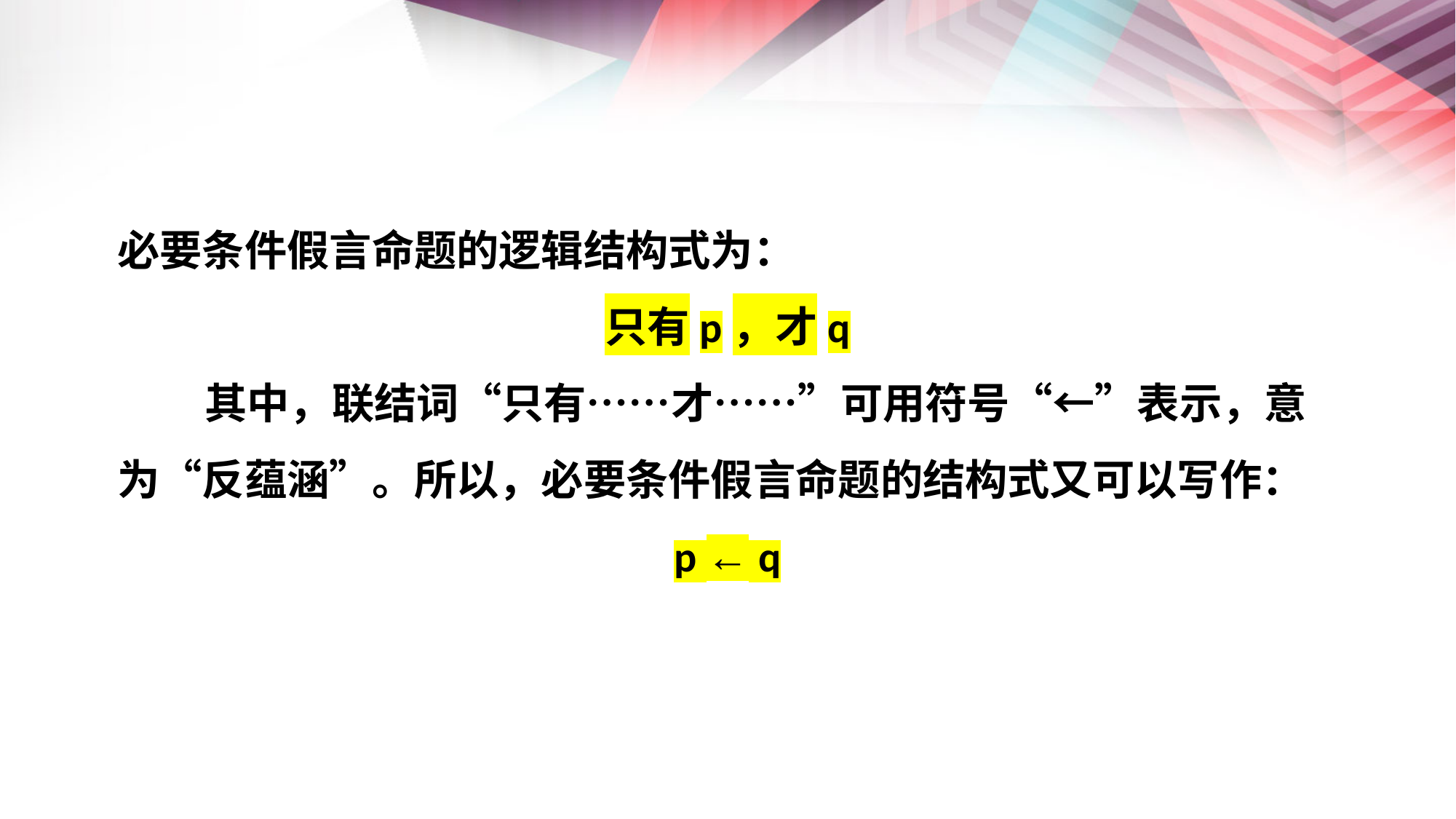

必要条件假言命题的逻辑结构式为：
只有p，才q
        其中，联结词“只有……才……”可用符号“←”表示，意为“反蕴涵”。所以，必要条件假言命题的结构式又可以写作：
p ← q